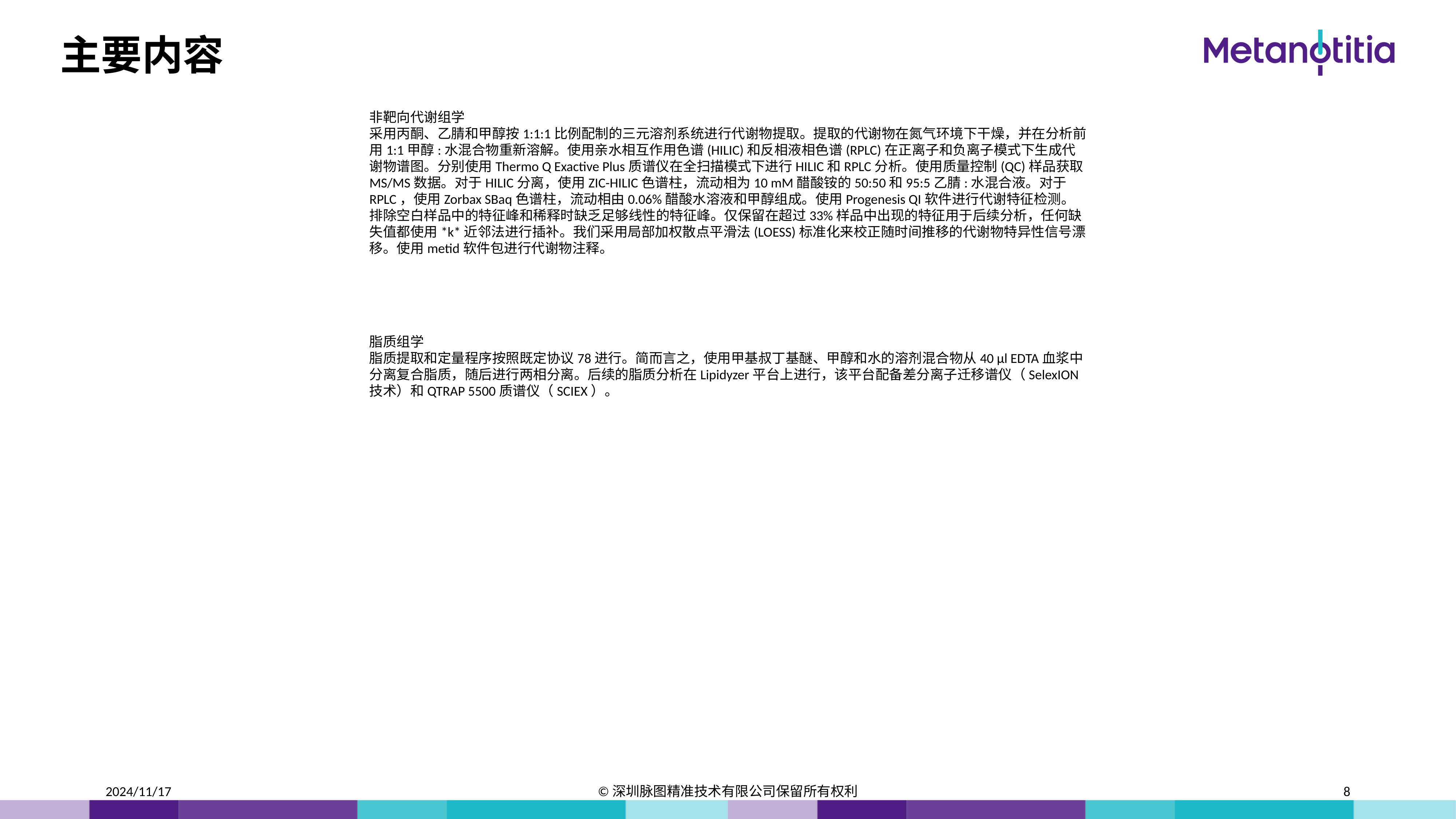

# 主要内容
非靶向代谢组学
采用丙酮、乙腈和甲醇按1:1:1比例配制的三元溶剂系统进行代谢物提取。提取的代谢物在氮气环境下干燥，并在分析前用1:1甲醇:水混合物重新溶解。使用亲水相互作用色谱(HILIC)和反相液相色谱(RPLC)在正离子和负离子模式下生成代谢物谱图。分别使用Thermo Q Exactive Plus质谱仪在全扫描模式下进行HILIC和RPLC分析。使用质量控制(QC)样品获取MS/MS数据。对于HILIC分离，使用ZIC-HILIC色谱柱，流动相为10 mM醋酸铵的50:50和95:5乙腈:水混合液。对于RPLC，使用Zorbax SBaq色谱柱，流动相由0.06%醋酸水溶液和甲醇组成。使用Progenesis QI软件进行代谢特征检测。排除空白样品中的特征峰和稀释时缺乏足够线性的特征峰。仅保留在超过33%样品中出现的特征用于后续分析，任何缺失值都使用*k*近邻法进行插补。我们采用局部加权散点平滑法(LOESS)标准化来校正随时间推移的代谢物特异性信号漂移。使用metid软件包进行代谢物注释。
脂质组学
脂质提取和定量程序按照既定协议78进行。简而言之，使用甲基叔丁基醚、甲醇和水的溶剂混合物从40 μl EDTA血浆中分离复合脂质，随后进行两相分离。后续的脂质分析在Lipidyzer平台上进行，该平台配备差分离子迁移谱仪（SelexION技术）和QTRAP 5500质谱仪（SCIEX）。
2024/11/17
©深圳脉图精准技术有限公司保留所有权利
8